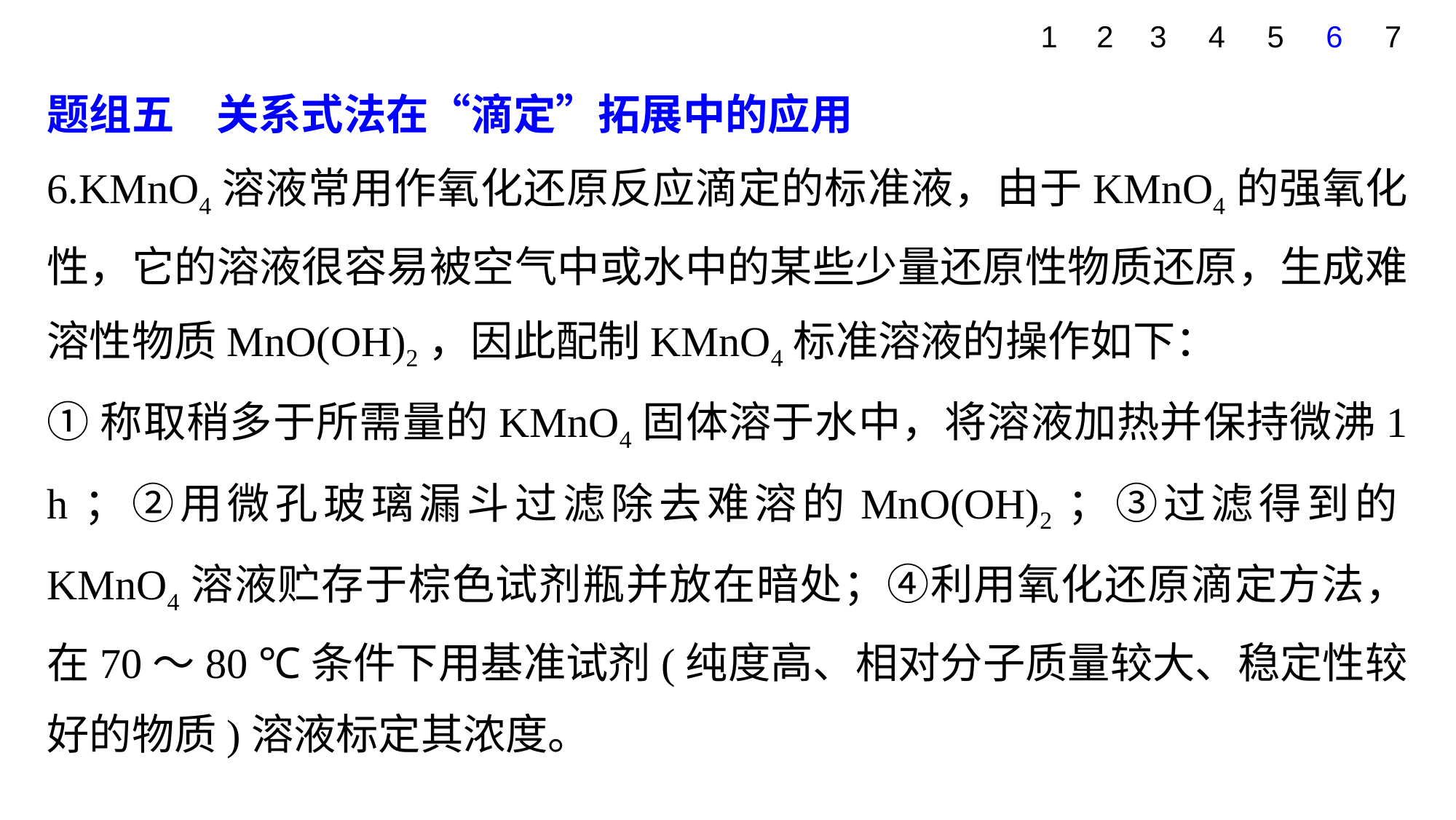

7
1
2
3
4
5
6
题组五　关系式法在“滴定”拓展中的应用
6.KMnO4溶液常用作氧化还原反应滴定的标准液，由于KMnO4的强氧化性，它的溶液很容易被空气中或水中的某些少量还原性物质还原，生成难溶性物质MnO(OH)2，因此配制KMnO4标准溶液的操作如下：
①称取稍多于所需量的KMnO4固体溶于水中，将溶液加热并保持微沸1 h；②用微孔玻璃漏斗过滤除去难溶的MnO(OH)2；③过滤得到的KMnO4溶液贮存于棕色试剂瓶并放在暗处；④利用氧化还原滴定方法，在70～80 ℃条件下用基准试剂(纯度高、相对分子质量较大、稳定性较好的物质)溶液标定其浓度。